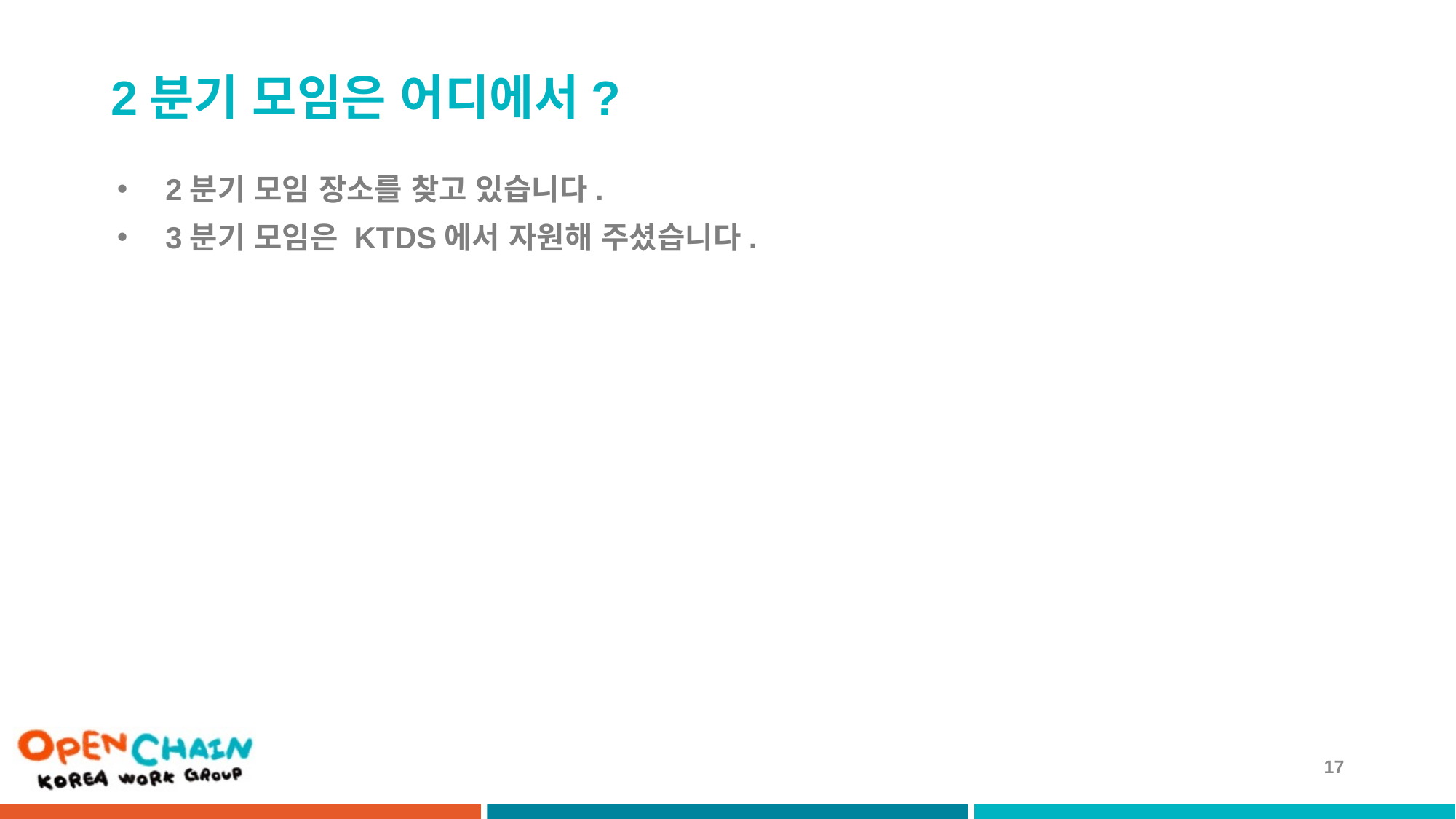

# 2분기 모임은 어디에서?
2분기 모임 장소를 찾고 있습니다.
3분기 모임은 KTDS에서 자원해 주셨습니다.
17